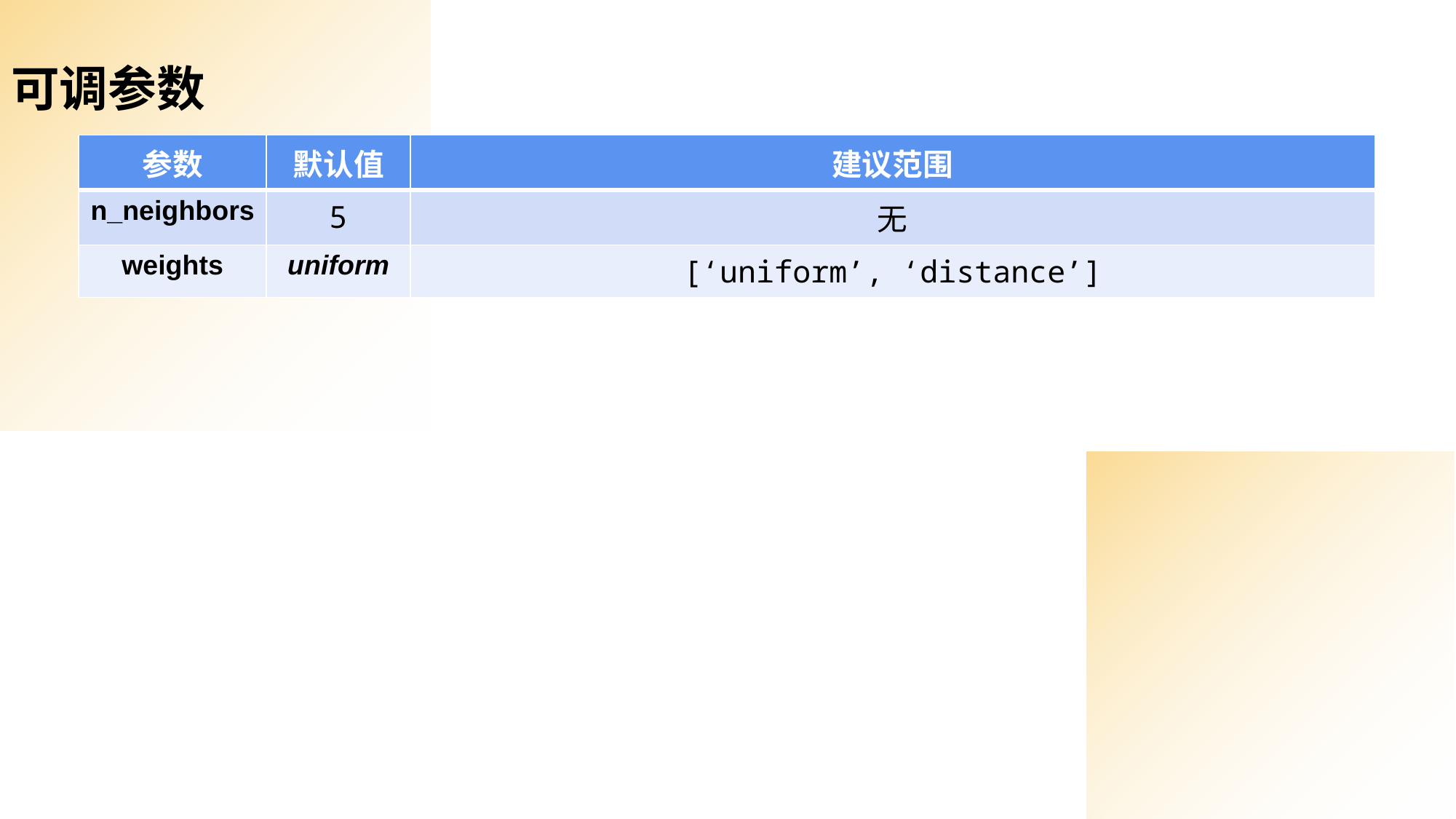

可调参数
| 参数 | 默认值 | 建议范围 |
| --- | --- | --- |
| n\_neighbors | 5 | 无 |
| weights | uniform | [‘uniform’, ‘distance’] |